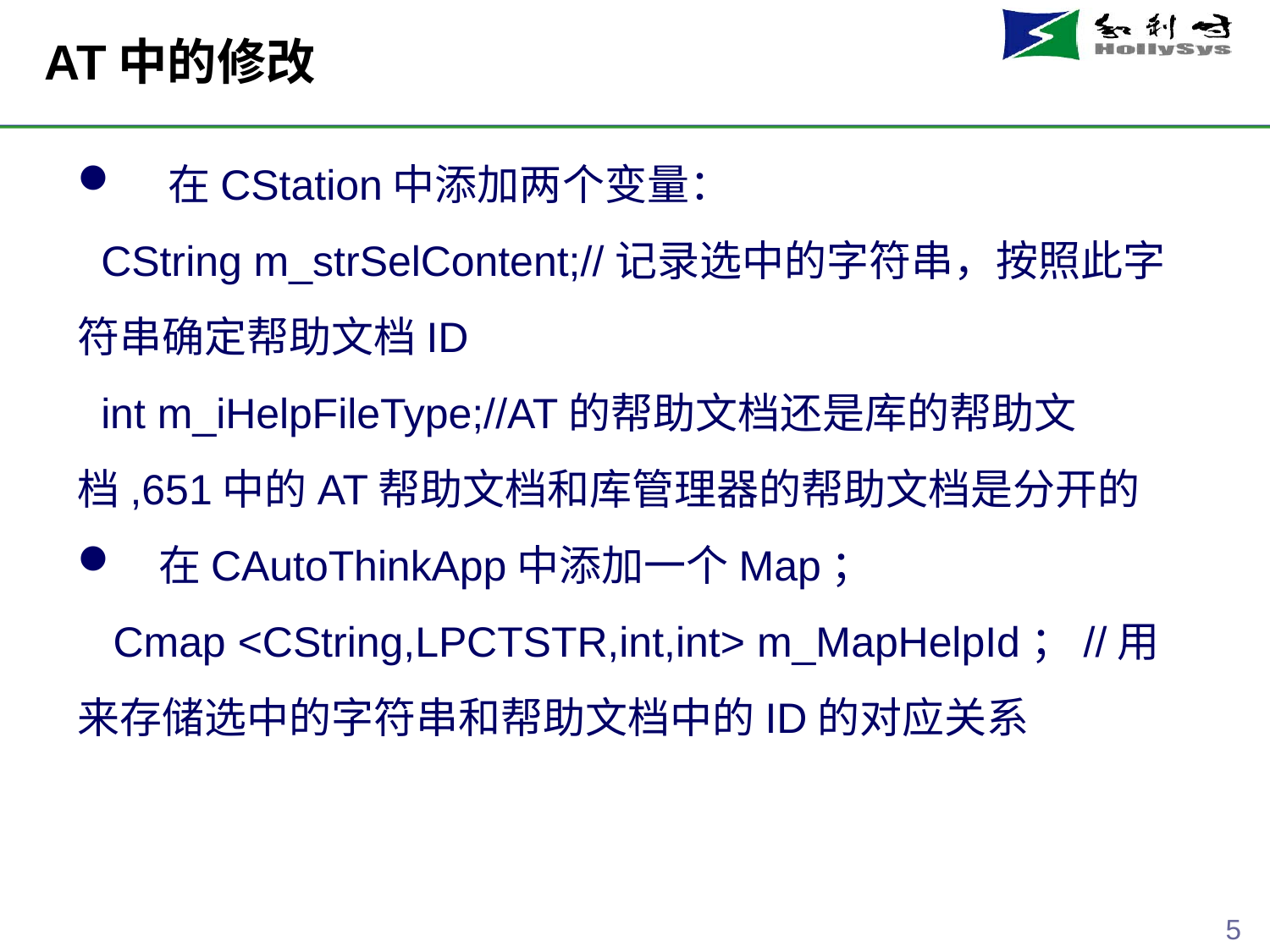

# AT中的修改
    在CStation中添加两个变量：
  CString m_strSelContent;//记录选中的字符串，按照此字符串确定帮助文档ID
  int m_iHelpFileType;//AT的帮助文档还是库的帮助文档,651中的AT帮助文档和库管理器的帮助文档是分开的
   在CAutoThinkApp中添加一个Map；
   Cmap <CString,LPCTSTR,int,int> m_MapHelpId；//用来存储选中的字符串和帮助文档中的ID的对应关系